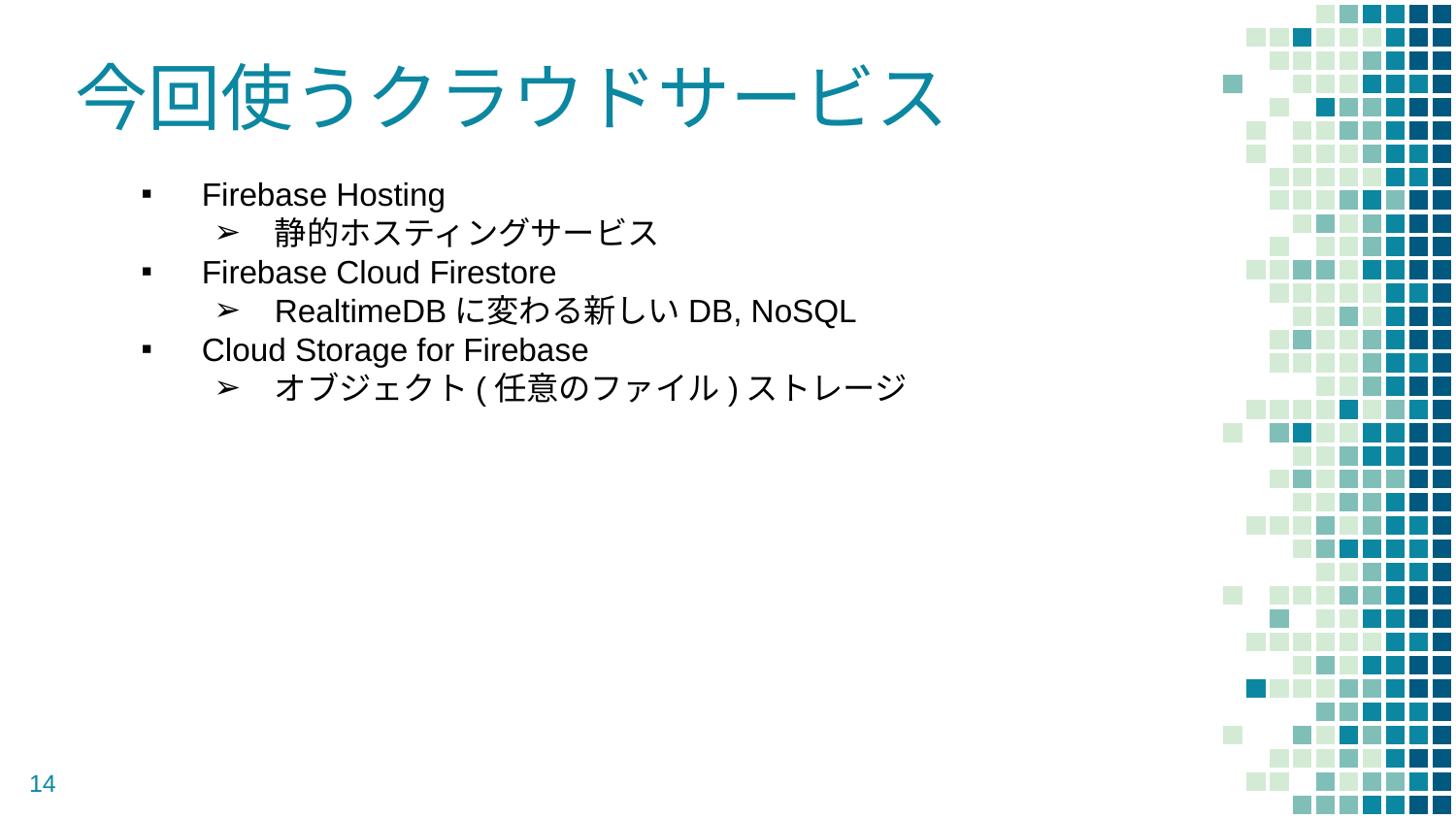

# 今回使うクラウドサービス

Firebase Hosting
静的ホスティングサービス
Firebase Cloud Firestore
RealtimeDBに変わる新しいDB, NoSQL
Cloud Storage for Firebase
オブジェクト(任意のファイル)ストレージ

14